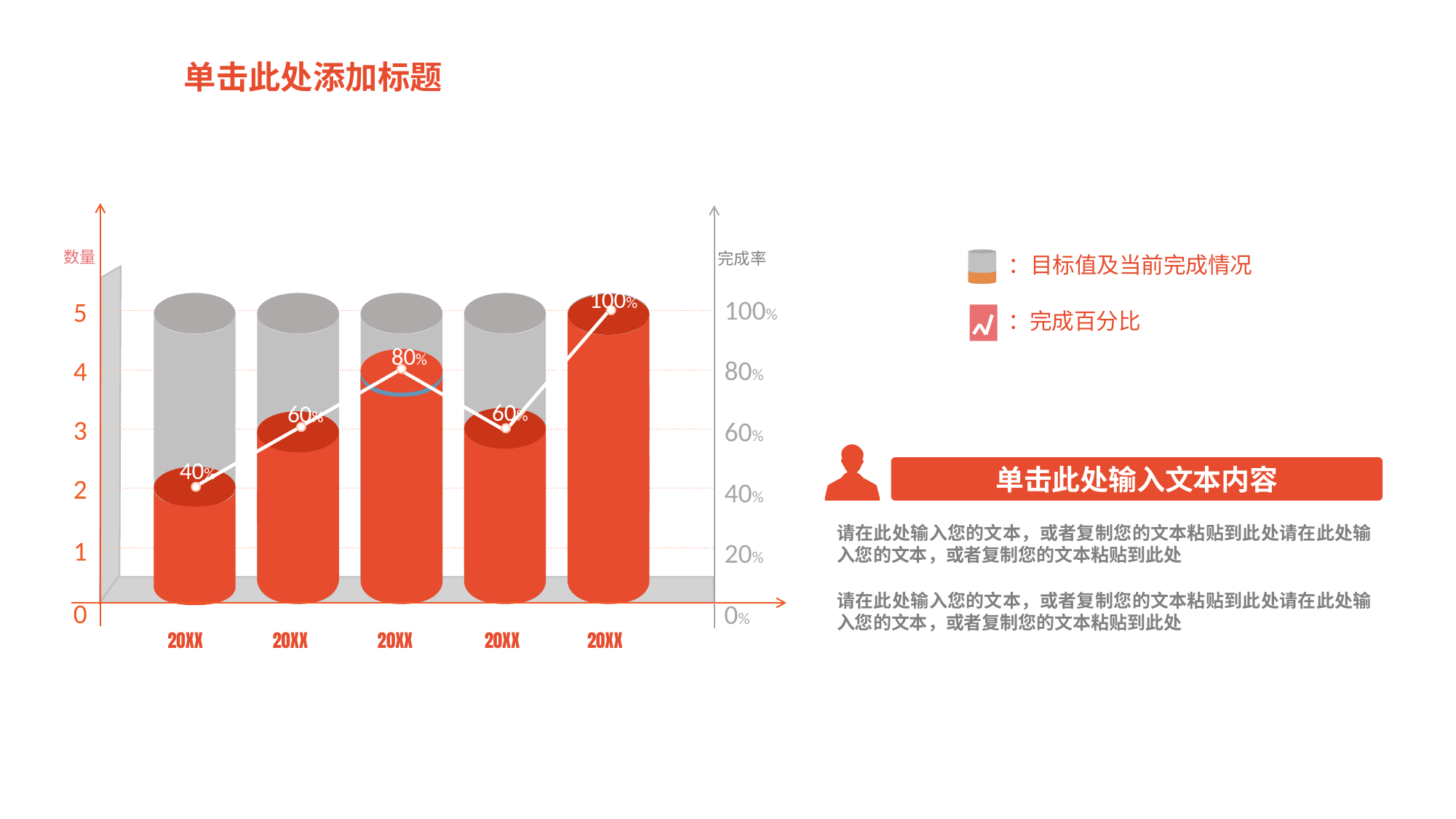

单击此处添加标题
数量
完成率

100%
100%
5

80%
80%
4

60%
60%
3

60%

40%

2

40%

1
20%

0
0%
20XX
20XX
20XX
20XX
20XX
：目标值及当前完成情况

：完成百分比

单击此处输入文本内容
请在此处输入您的文本，或者复制您的文本粘贴到此处请在此处输入您的文本，或者复制您的文本粘贴到此处
请在此处输入您的文本，或者复制您的文本粘贴到此处请在此处输入您的文本，或者复制您的文本粘贴到此处
2018/1/24